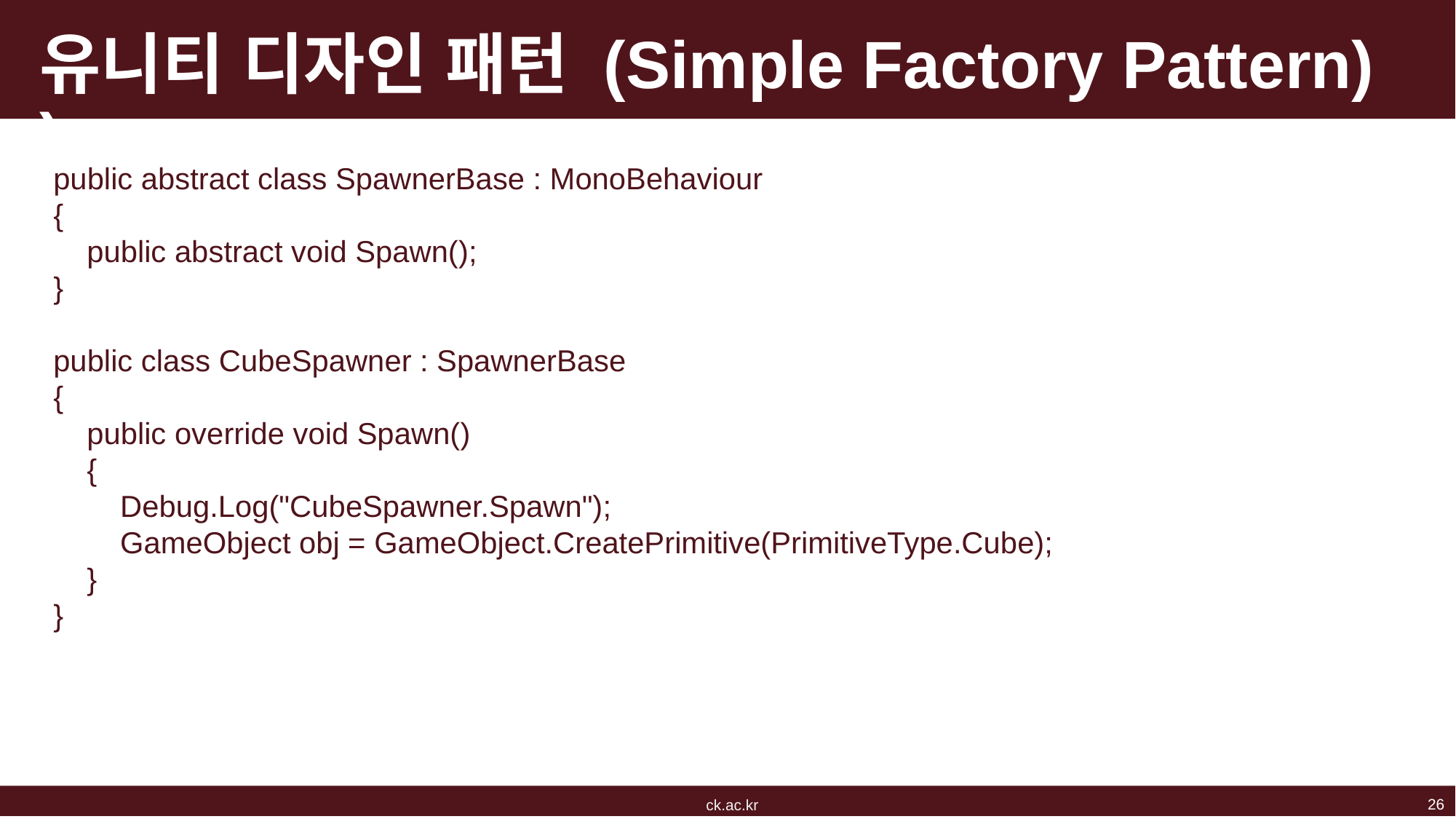

# 유니티 디자인 패턴 (Simple Factory Pattern) )
public abstract class SpawnerBase : MonoBehaviour
{
    public abstract void Spawn();
}

public class CubeSpawner : SpawnerBase
{
    public override void Spawn()
    {
        Debug.Log("CubeSpawner.Spawn");
        GameObject obj = GameObject.CreatePrimitive(PrimitiveType.Cube);
    }
}
26
ck.ac.kr